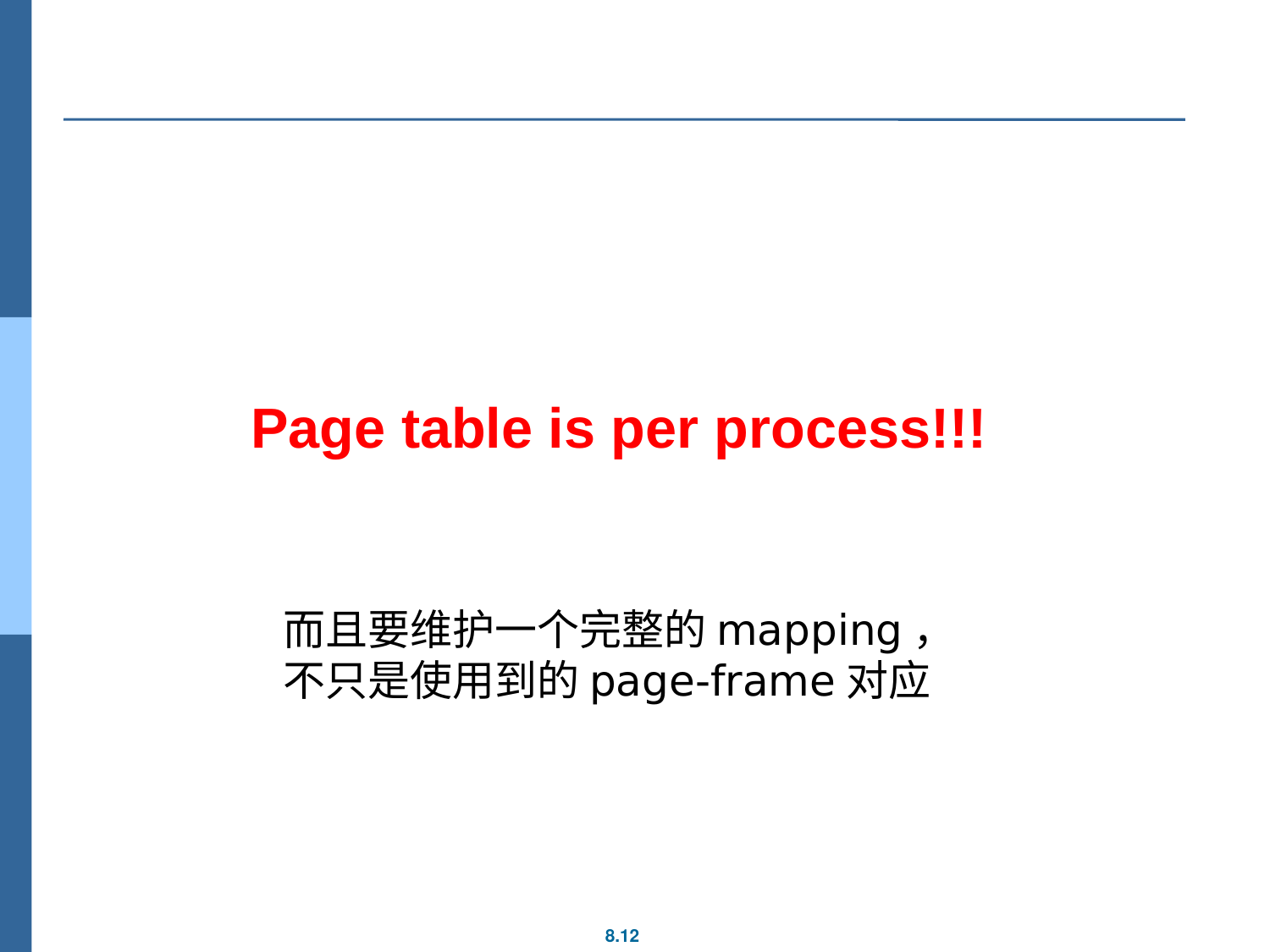

# Page table is per process!!!
而且要维护一个完整的mapping，
不只是使用到的page-frame对应